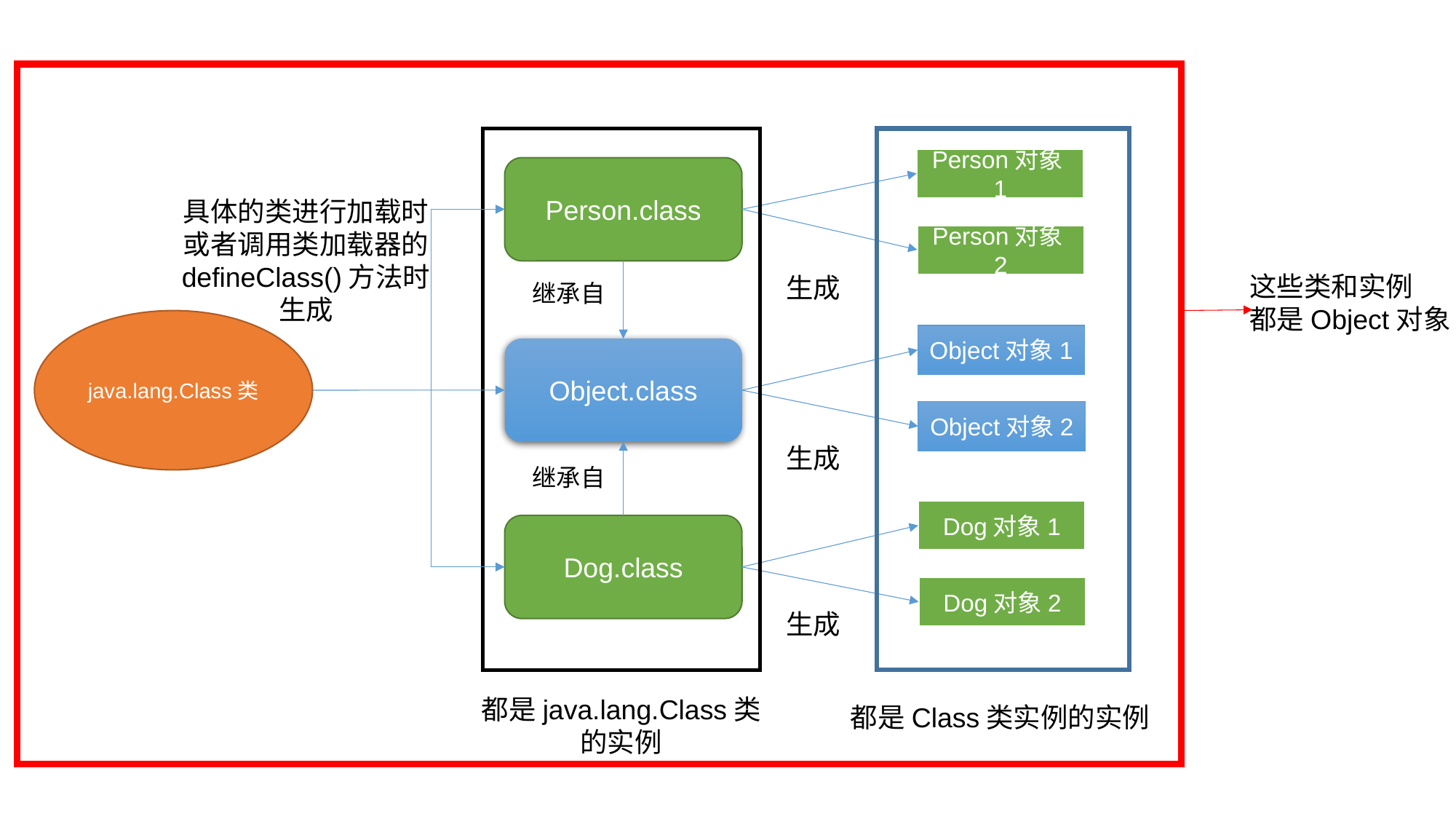

Person对象1
Person.class
具体的类进行加载时
或者调用类加载器的
defineClass()方法时
生成
Person对象2
这些类和实例
都是Object对象
生成
继承自
java.lang.Class类
Object对象1
Object.class
Object对象2
生成
继承自
Dog对象1
Dog.class
Dog对象2
生成
都是java.lang.Class类
的实例
都是Class类实例的实例